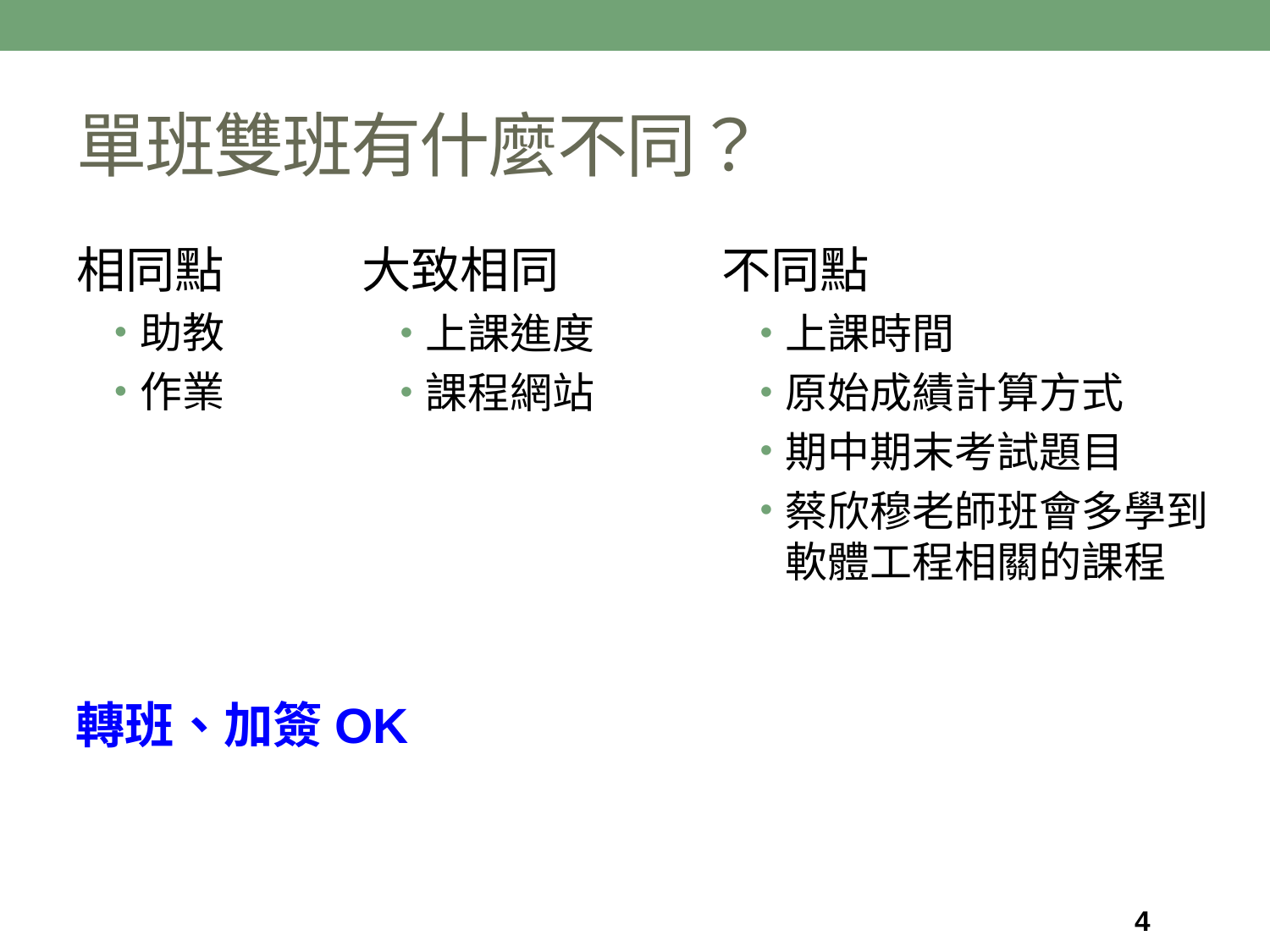

# 單班雙班有什麼不同？
相同點
助教
作業
大致相同
上課進度
課程網站
不同點
上課時間
原始成績計算方式
期中期末考試題目
蔡欣穆老師班會多學到軟體工程相關的課程
轉班、加簽OK
4